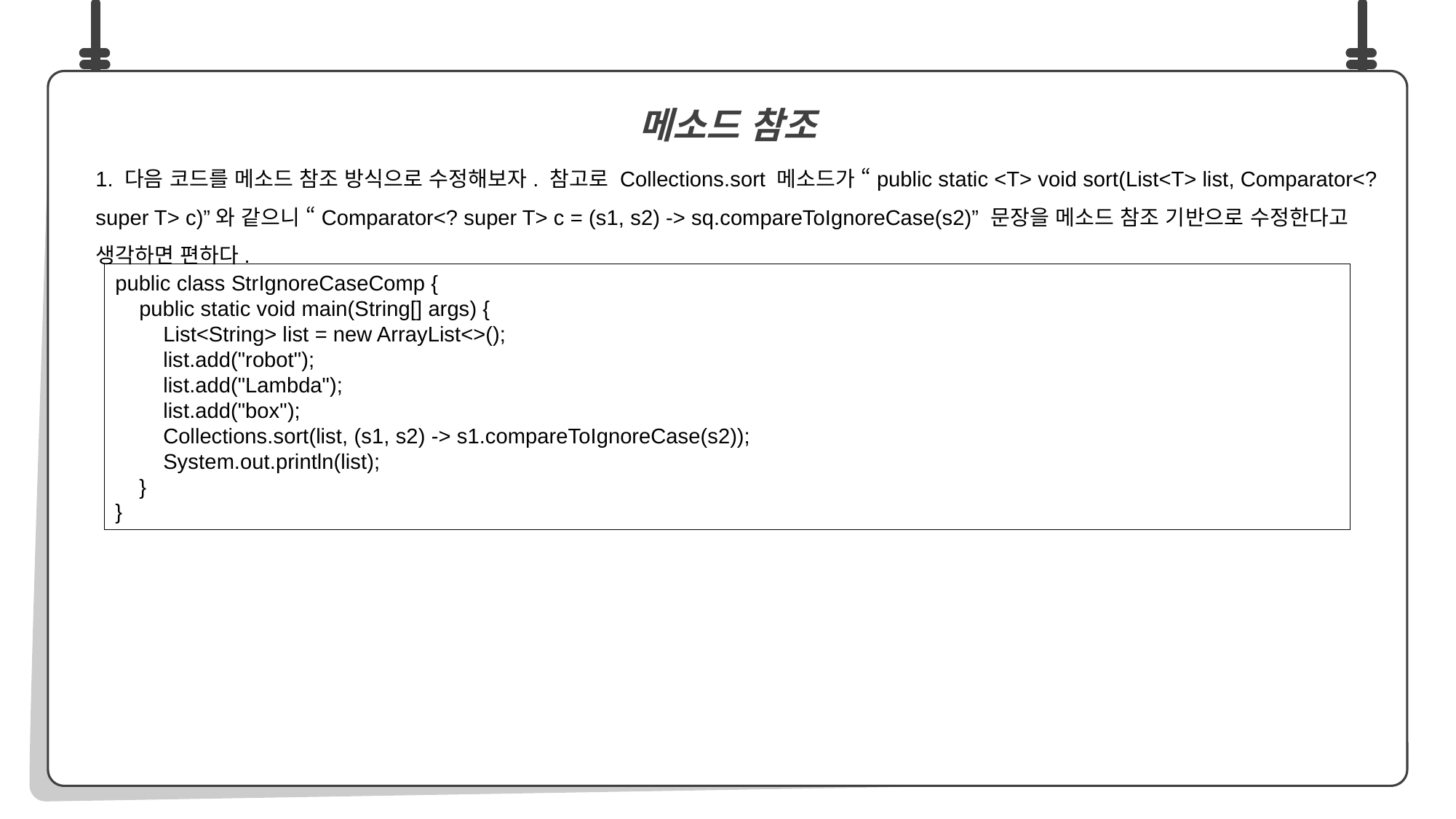

1. 다음 코드를 메소드 참조 방식으로 수정해보자. 참고로 Collections.sort 메소드가 “public static <T> void sort(List<T> list, Comparator<? super T> c)”와 같으니 “Comparator<? super T> c = (s1, s2) -> sq.compareToIgnoreCase(s2)” 문장을 메소드 참조 기반으로 수정한다고 생각하면 편하다.

메소드 참조

public class StrIgnoreCaseComp {
    public static void main(String[] args) {
        List<String> list = new ArrayList<>();
        list.add("robot");
        list.add("Lambda");
        list.add("box");
        Collections.sort(list, (s1, s2) -> s1.compareToIgnoreCase(s2));
        System.out.println(list);
    }
}